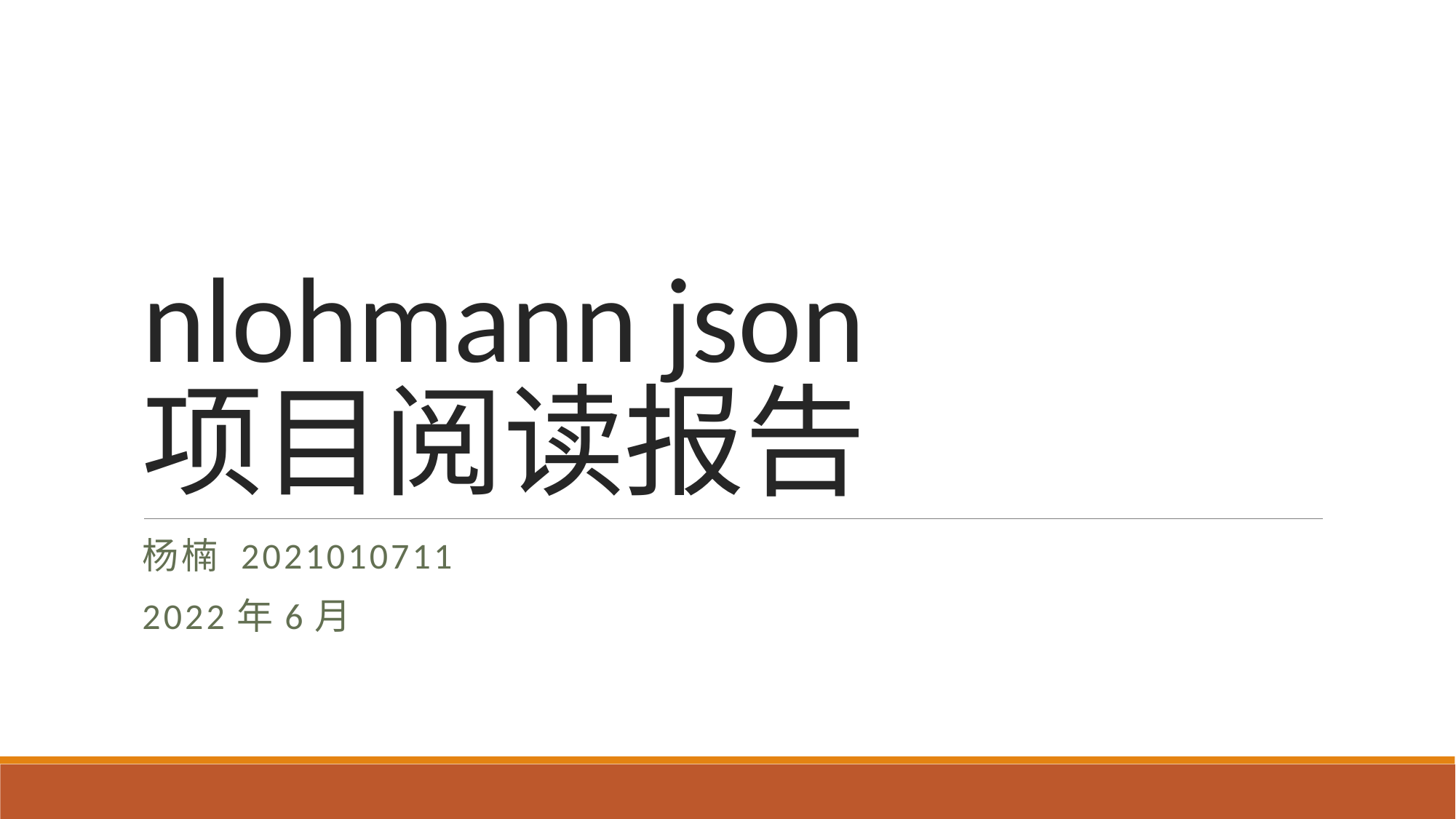

# nlohmann json 项目阅读报告
杨楠 2021010711
2022年6月